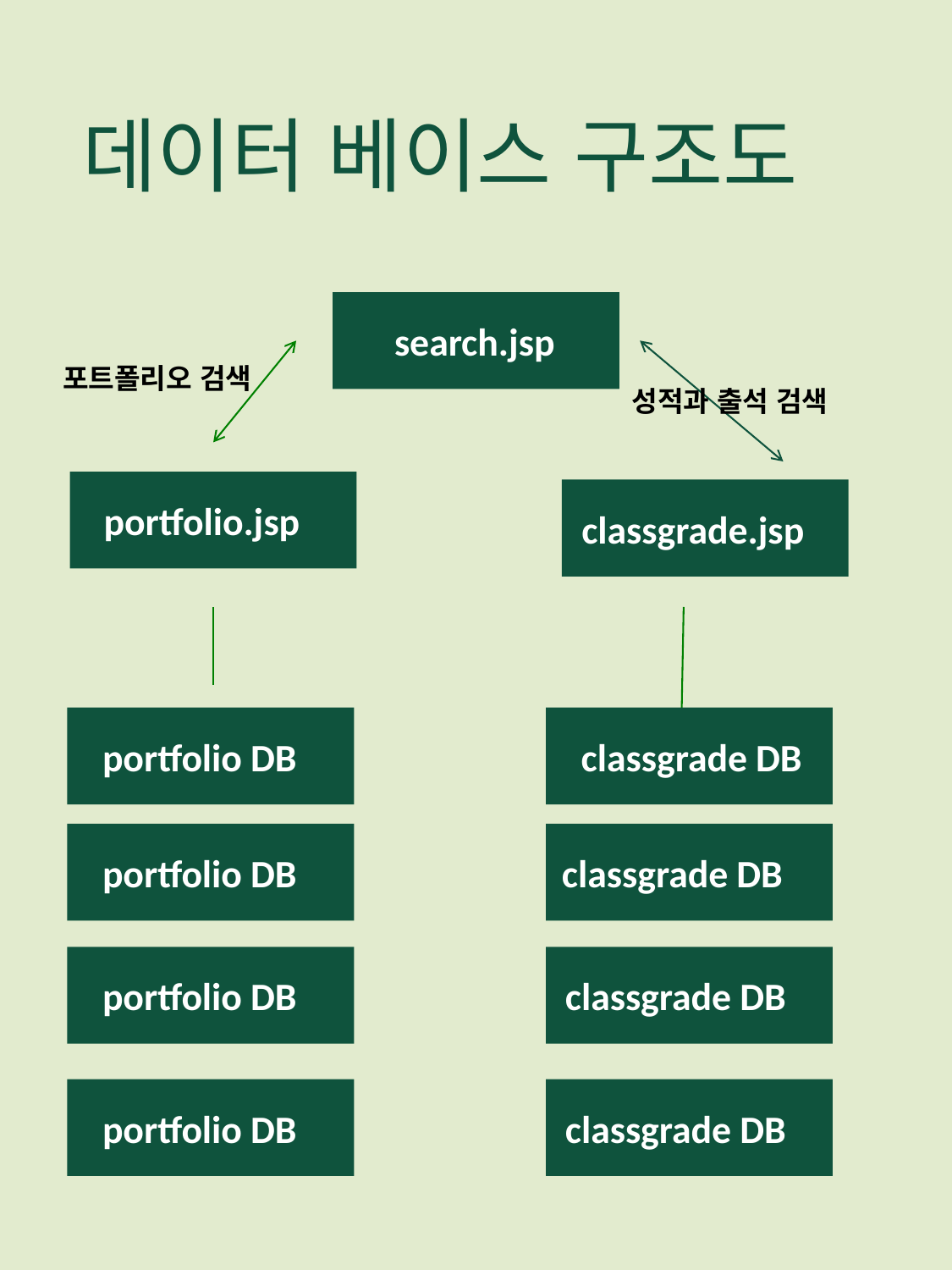

데이터 베이스 구조도

search.jsp
포트폴리오 검색
성적과 출석 검색

portfolio.jsp
classgrade.jsp

portfolio DB
classgrade DB

classgrade DB
portfolio DB

portfolio DB
classgrade DB

portfolio DB
classgrade DB